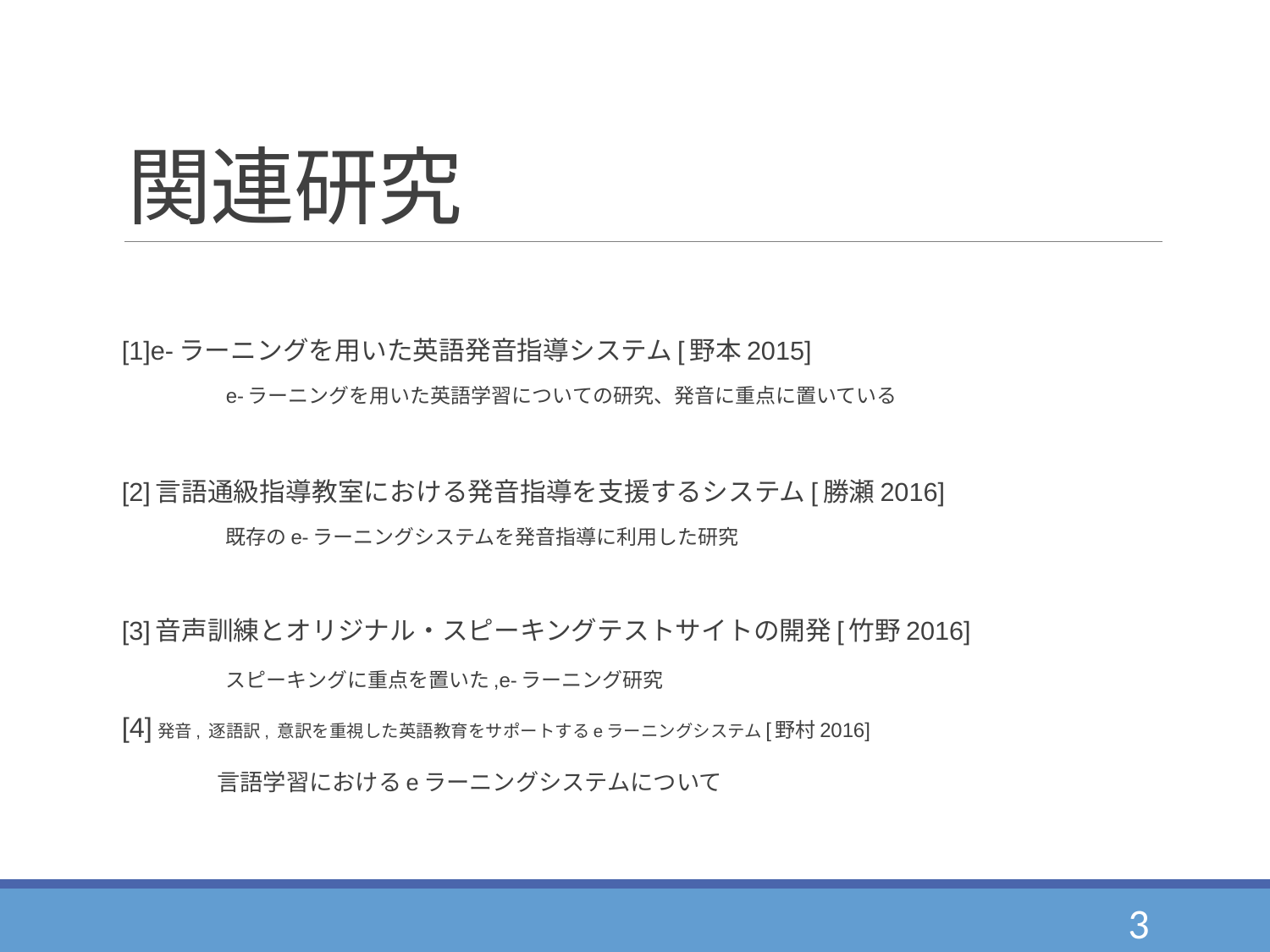

# 関連研究
[1]e-ラーニングを用いた英語発音指導システム[野本2015]
	e-ラーニングを用いた英語学習についての研究、発音に重点に置いている

[2]言語通級指導教室における発音指導を支援するシステム[勝瀬2016]
	既存のe-ラーニングシステムを発音指導に利用した研究

[3]音声訓練とオリジナル・スピーキングテストサイトの開発[竹野2016]
　　　　スピーキングに重点を置いた,e-ラーニング研究
[4]発音, 逐語訳, 意訳を重視した英語教育をサポートするeラーニングシステム[野村2016]
　　　言語学習におけるeラーニングシステムについて

3